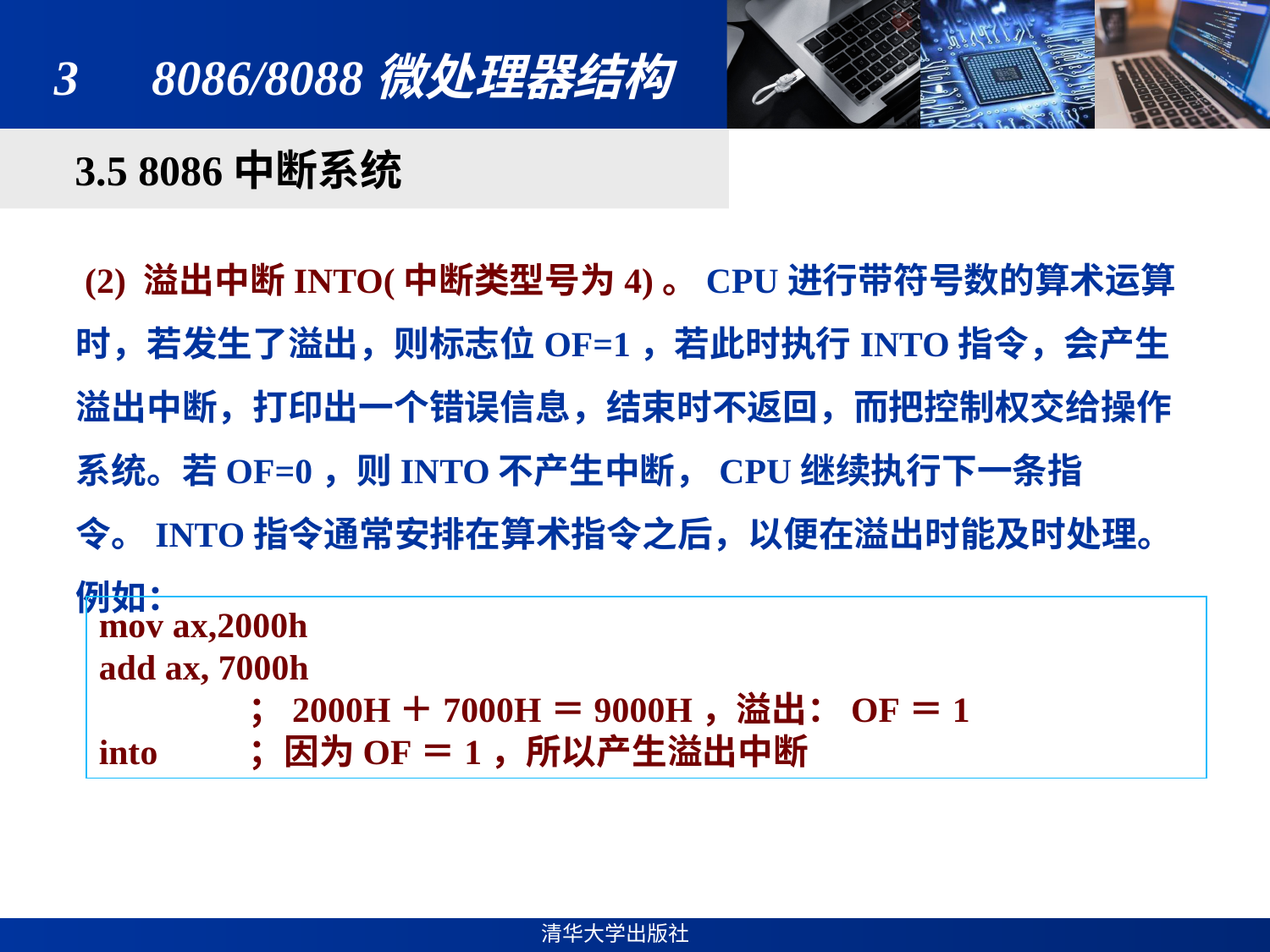

# 3　8086/8088微处理器结构
3.5 8086中断系统

 (2) 溢出中断INTO(中断类型号为4)。CPU进行带符号数的算术运算时，若发生了溢出，则标志位OF=1，若此时执行INTO指令，会产生溢出中断，打印出一个错误信息，结束时不返回，而把控制权交给操作系统。若OF=0，则INTO不产生中断，CPU继续执行下一条指令。INTO指令通常安排在算术指令之后，以便在溢出时能及时处理。例如：
mov ax,2000h
add ax, 7000h
	；2000H＋7000H＝9000H，溢出：OF＝1
into	；因为OF＝1，所以产生溢出中断